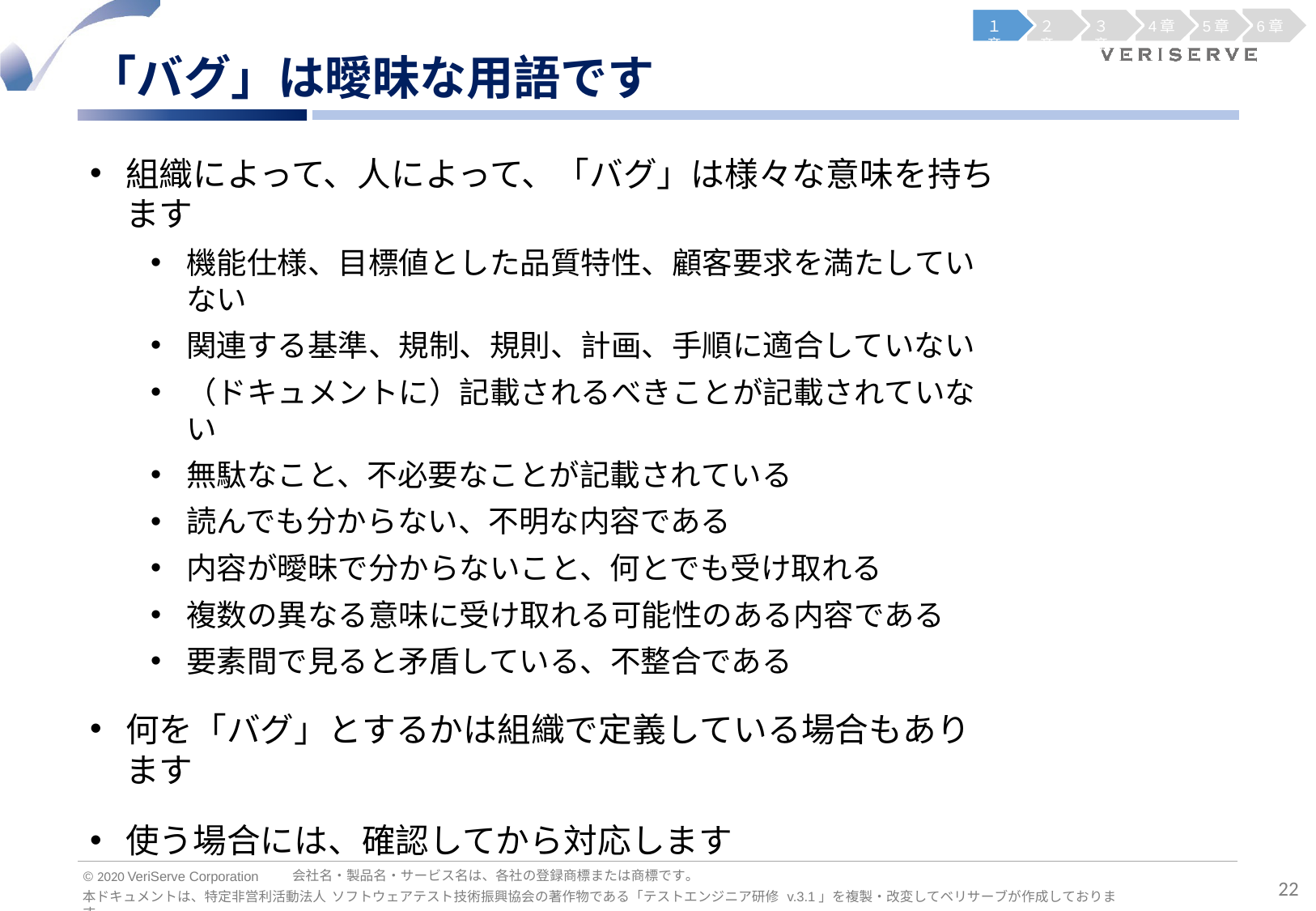

１章
２章
３章
4章
5章
6章
「バグ」は曖昧な用語です

組織によって、人によって、「バグ」は様々な意味を持ちます
機能仕様、目標値とした品質特性、顧客要求を満たしていない
関連する基準、規制、規則、計画、手順に適合していない
（ドキュメントに）記載されるべきことが記載されていない
無駄なこと、不必要なことが記載されている
読んでも分からない、不明な内容である
内容が曖昧で分からないこと、何とでも受け取れる
複数の異なる意味に受け取れる可能性のある内容である
要素間で見ると矛盾している、不整合である

何を「バグ」とするかは組織で定義している場合もあります
使う場合には、確認してから対応します
会社名・製品名・サービス名は、各社の登録商標または商標です。
© 2020 VeriServe Corporation
22
本ドキュメントは、特定非営利活動法人 ソフトウェアテスト技術振興協会の著作物である「テストエンジニア研修 v.3.1」を複製・改変してベリサーブが作成しております。